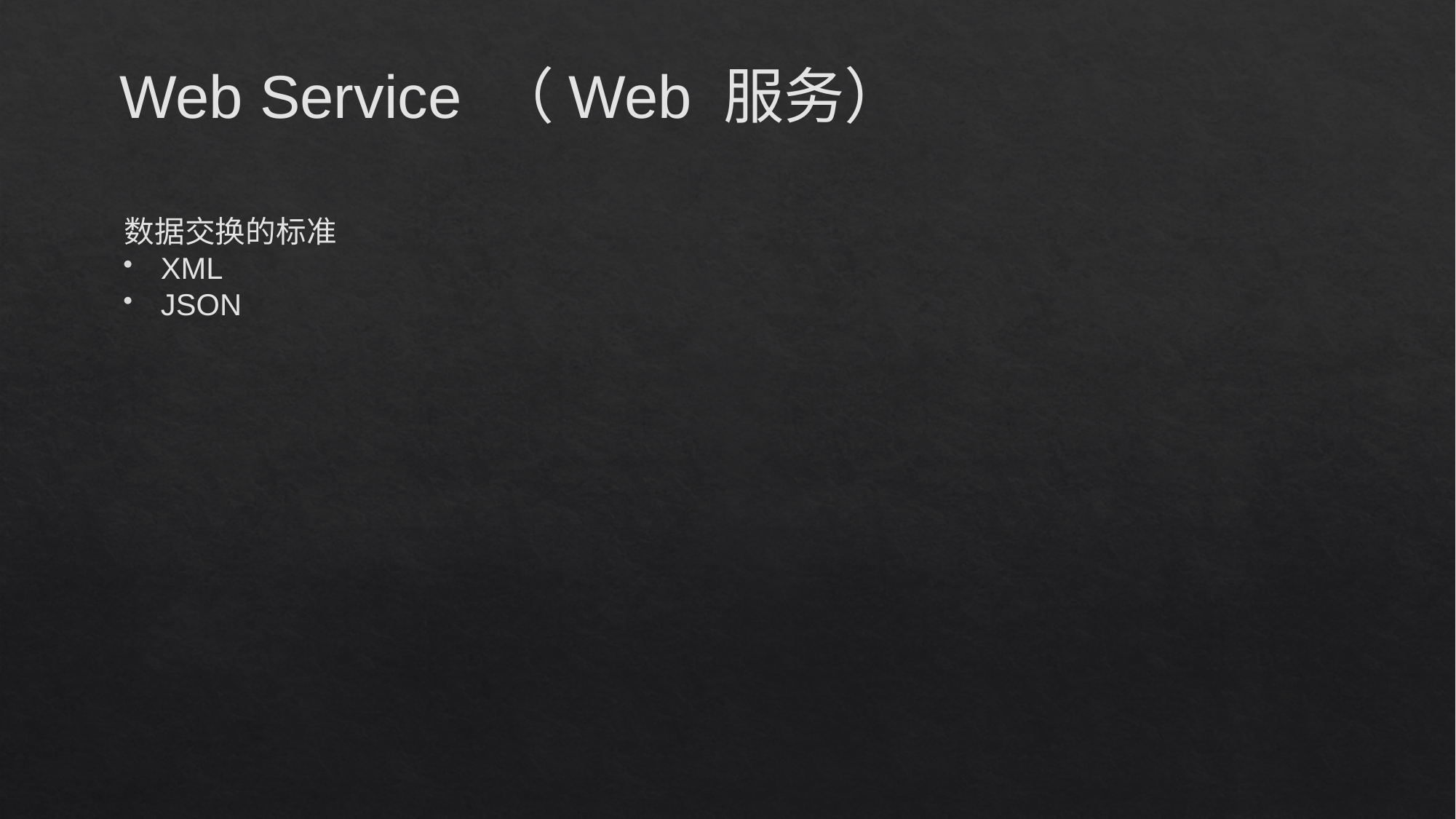

Web Service （Web 服务）

数据交换的标准
XML
JSON